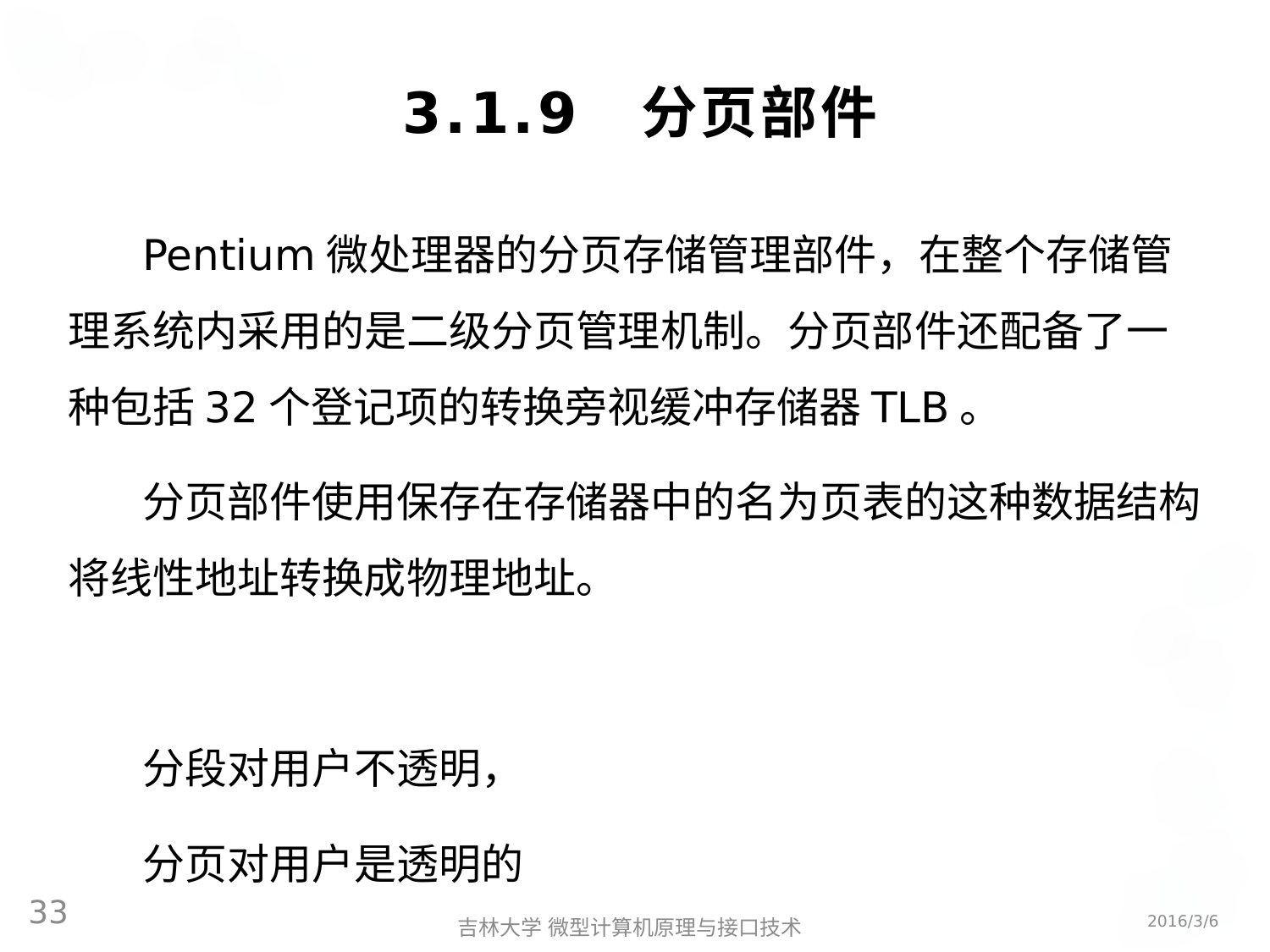

# 3.1.9  分页部件
Pentium微处理器的分页存储管理部件，在整个存储管理系统内采用的是二级分页管理机制。分页部件还配备了一种包括32个登记项的转换旁视缓冲存储器TLB。
分页部件使用保存在存储器中的名为页表的这种数据结构将线性地址转换成物理地址。

分段对用户不透明，
分页对用户是透明的
33
2016/3/6
吉林大学 微型计算机原理与接口技术